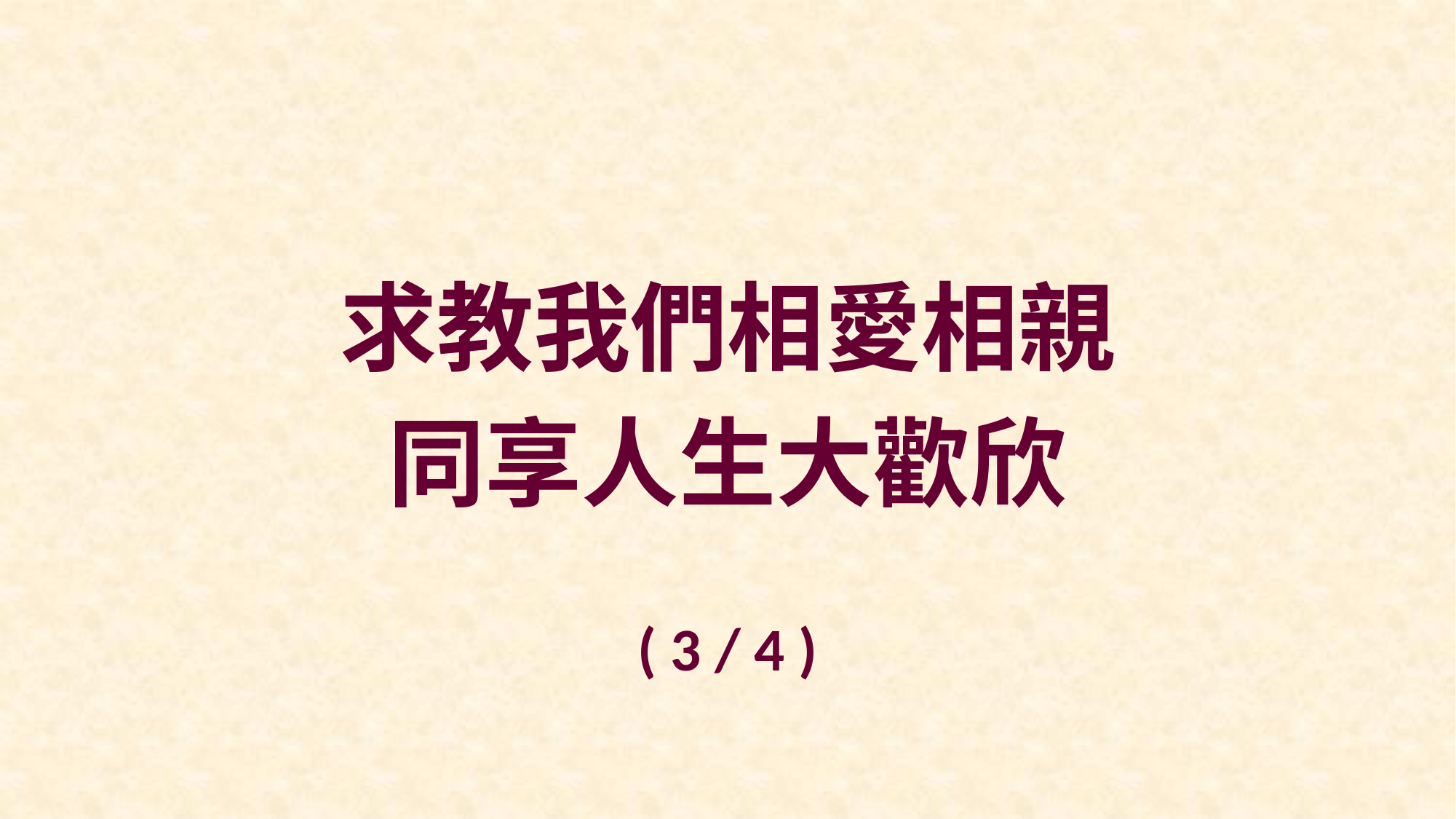

求教我們相愛相親
同享人生大歡欣
( 3 / 4 )